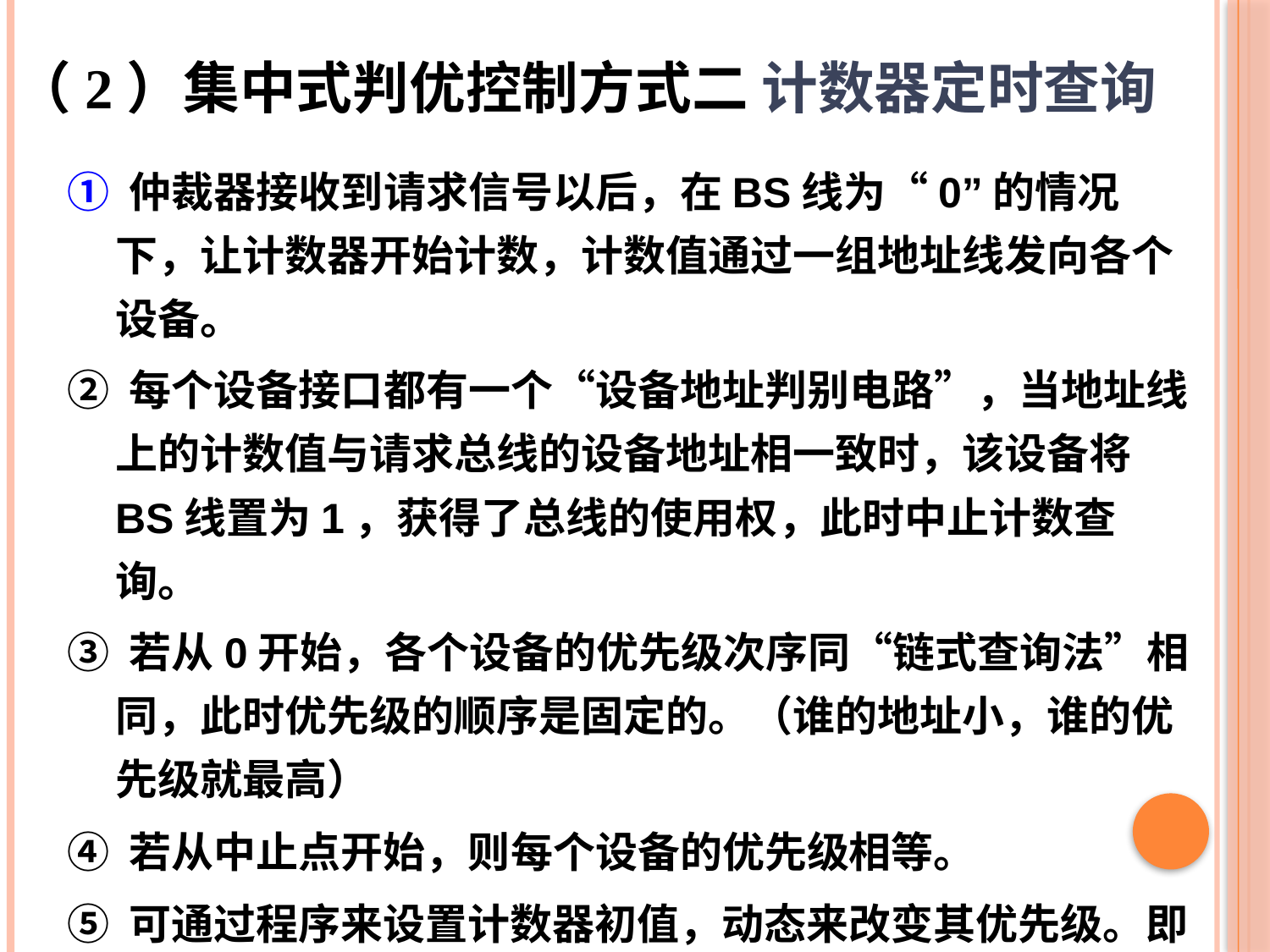

（2）集中式判优控制方式二 计数器定时查询
① 仲裁器接收到请求信号以后，在BS线为“0”的情况下，让计数器开始计数，计数值通过一组地址线发向各个设备。
② 每个设备接口都有一个“设备地址判别电路”，当地址线上的计数值与请求总线的设备地址相一致时，该设备将BS线置为1，获得了总线的使用权，此时中止计数查询。
③ 若从0开始，各个设备的优先级次序同“链式查询法”相同，此时优先级的顺序是固定的。（谁的地址小，谁的优先级就最高）
④ 若从中止点开始，则每个设备的优先级相等。
⑤ 可通过程序来设置计数器初值，动态来改变其优先级。即可编程。